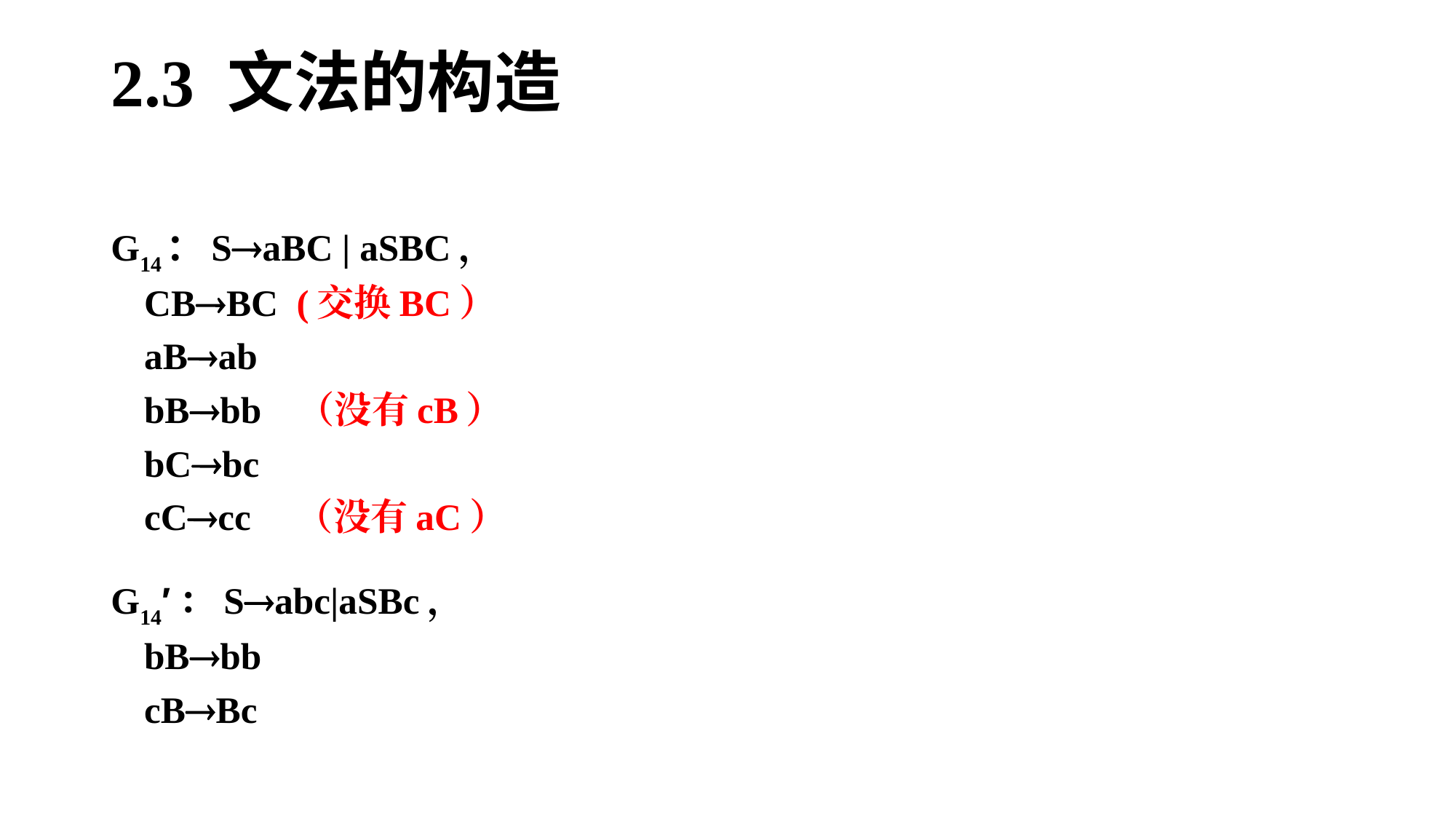

# 2.3 文法的构造
G14：S→aBC | aSBC，
		 CB→BC  (交换BC）
		 aB→ab
		 bB→bb   （没有cB）
		 bC→bc
		 cC→cc    （没有aC）

G14′：S→abc|aSBc，
		 bB→bb
		 cB→Bc
7